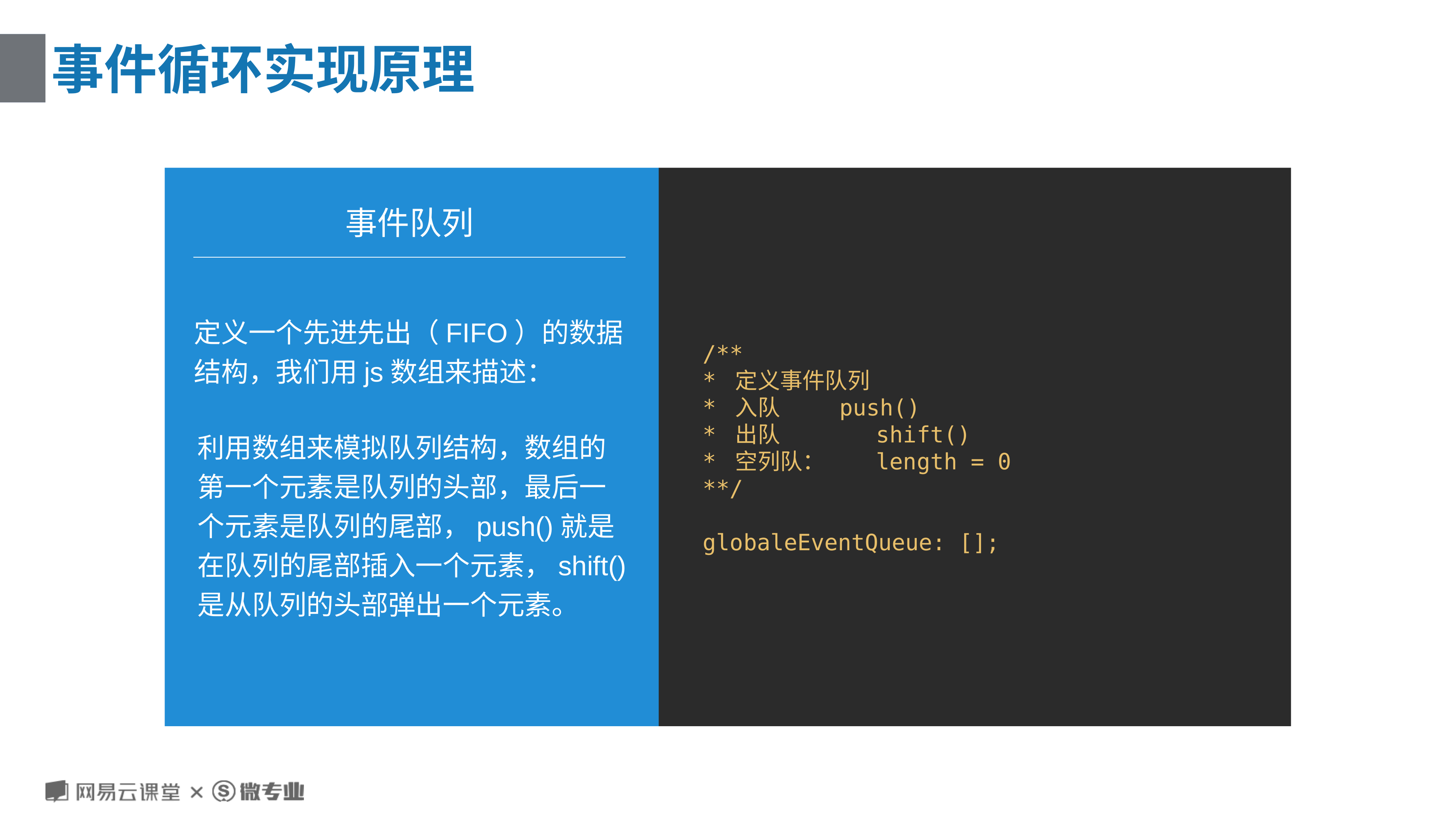

# 事件循环实现原理

/**
* 定义事件队列
* 入队    push()
* 出队		shift()
* 空列队：	length = 0
**/

globaleEventQueue: [];
事件队列

定义一个先进先出（FIFO）的数据结构，我们用js数组来描述：
利用数组来模拟队列结构，数组的第一个元素是队列的头部，最后一个元素是队列的尾部，push()就是在队列的尾部插入一个元素，shift()是从队列的头部弹出一个元素。